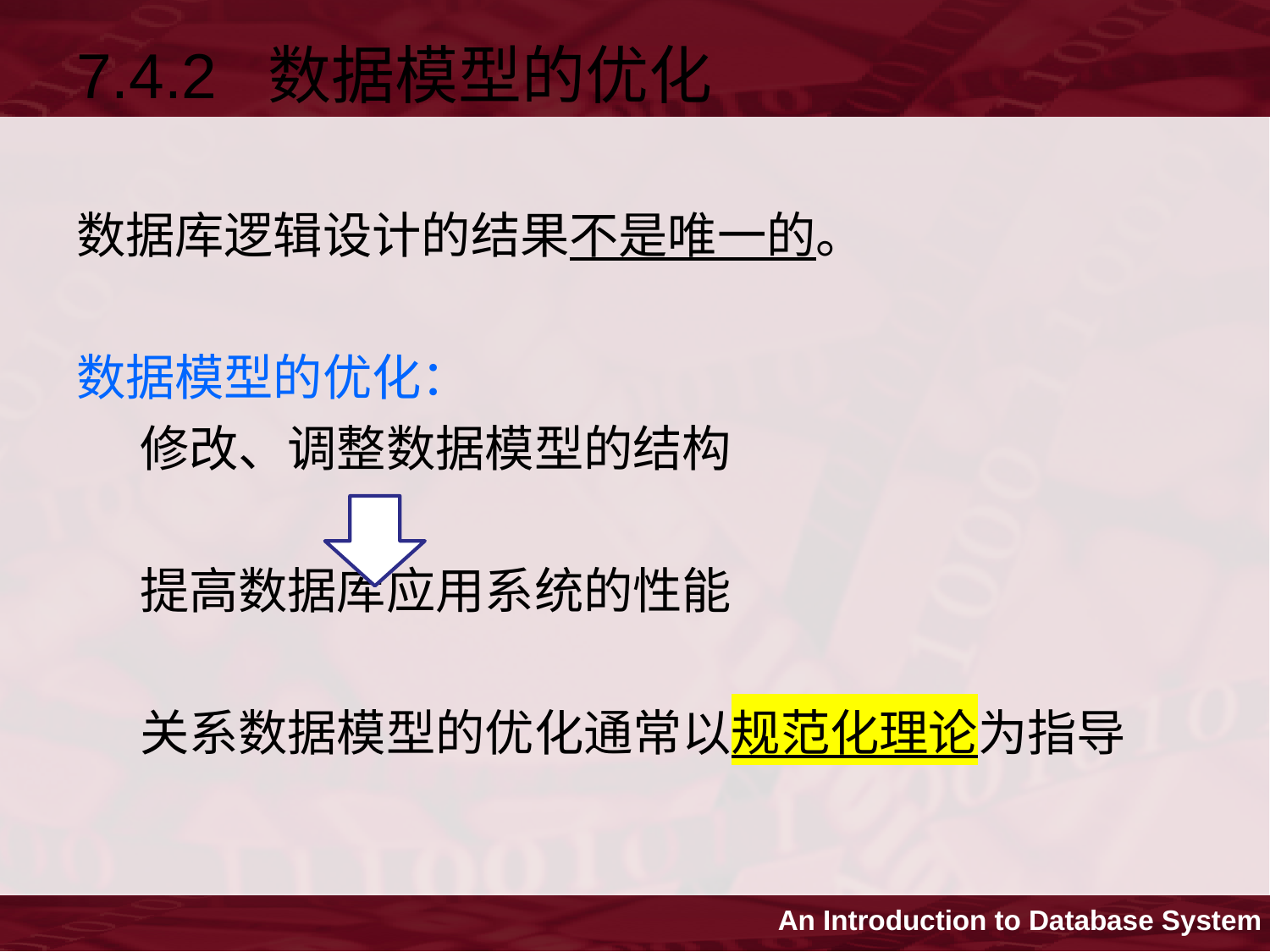

7.4.2  数据模型的优化
数据库逻辑设计的结果不是唯一的。

数据模型的优化：
修改、调整数据模型的结构

提高数据库应用系统的性能

关系数据模型的优化通常以规范化理论为指导